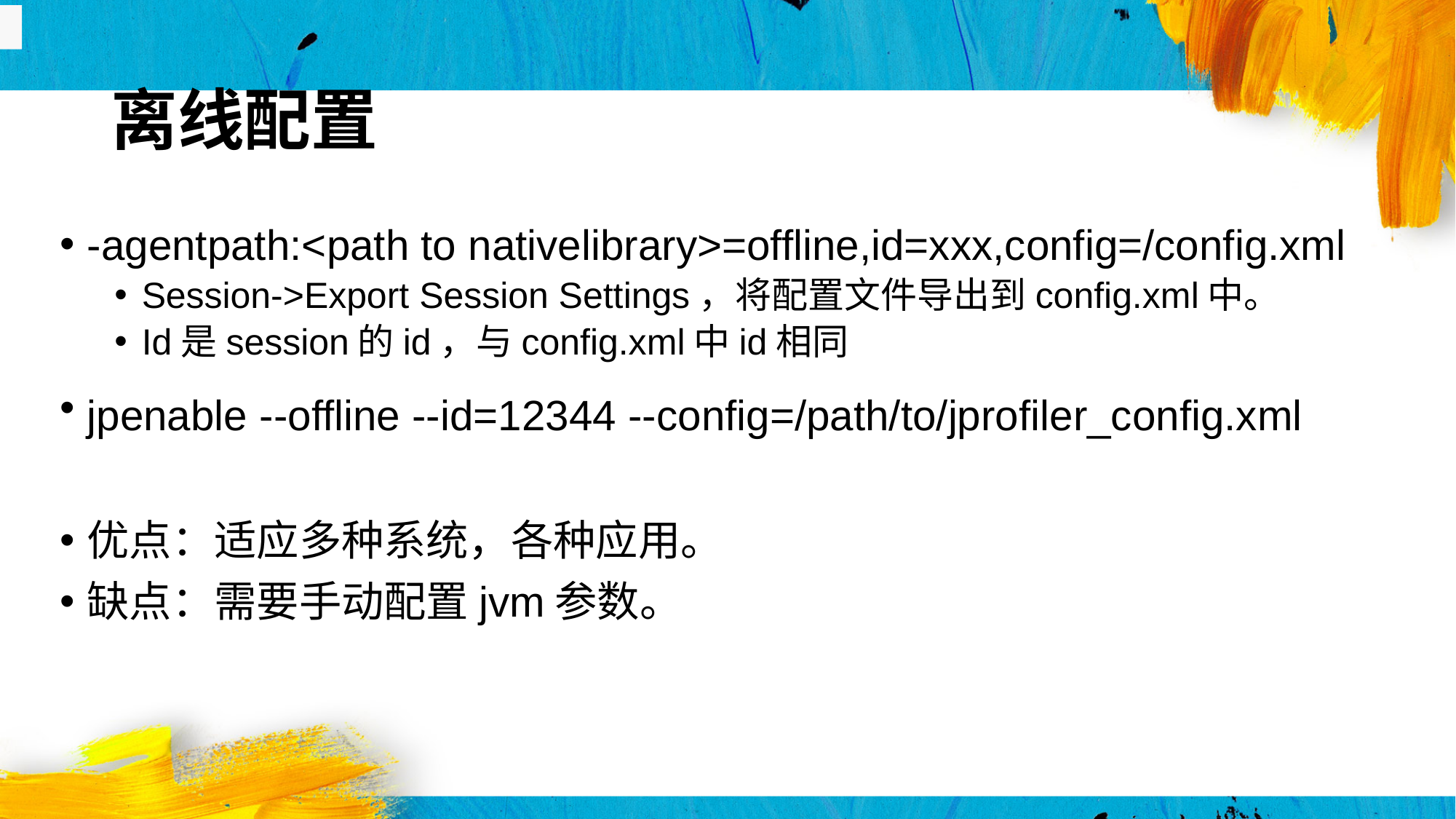

# 离线配置
-agentpath:<path to nativelibrary>=offline,id=xxx,config=/config.xml
Session->Export Session Settings，将配置文件导出到config.xml中。
Id是session的id，与config.xml中id相同
jpenable --offline --id=12344 --config=/path/to/jprofiler_config.xml

优点：适应多种系统，各种应用。
缺点：需要手动配置jvm参数。